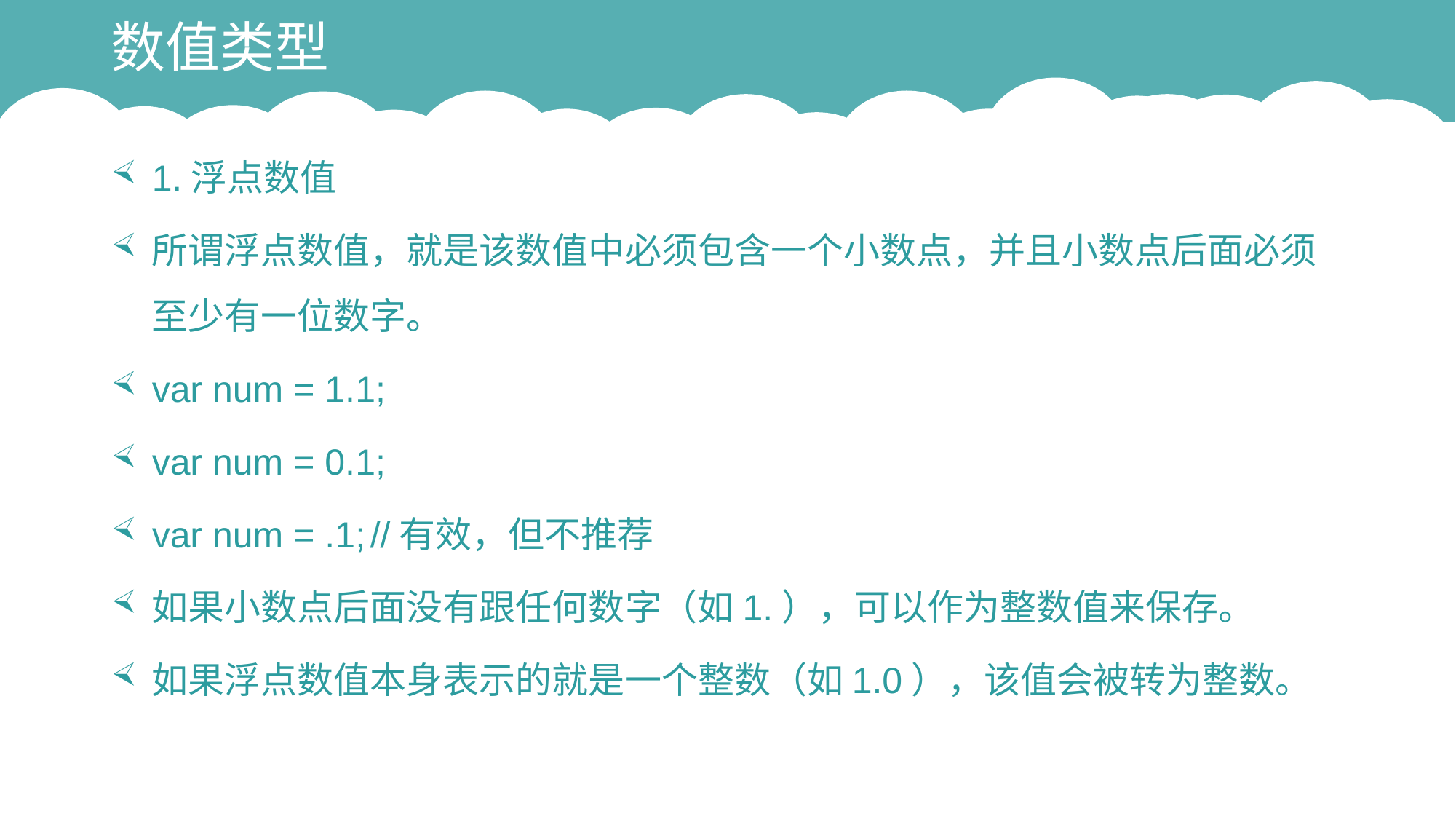

# 数值类型
1.浮点数值
所谓浮点数值，就是该数值中必须包含一个小数点，并且小数点后面必须至少有一位数字。
var num = 1.1;
var num = 0.1;
var num = .1;	//有效，但不推荐
如果小数点后面没有跟任何数字（如1.），可以作为整数值来保存。
如果浮点数值本身表示的就是一个整数（如1.0），该值会被转为整数。